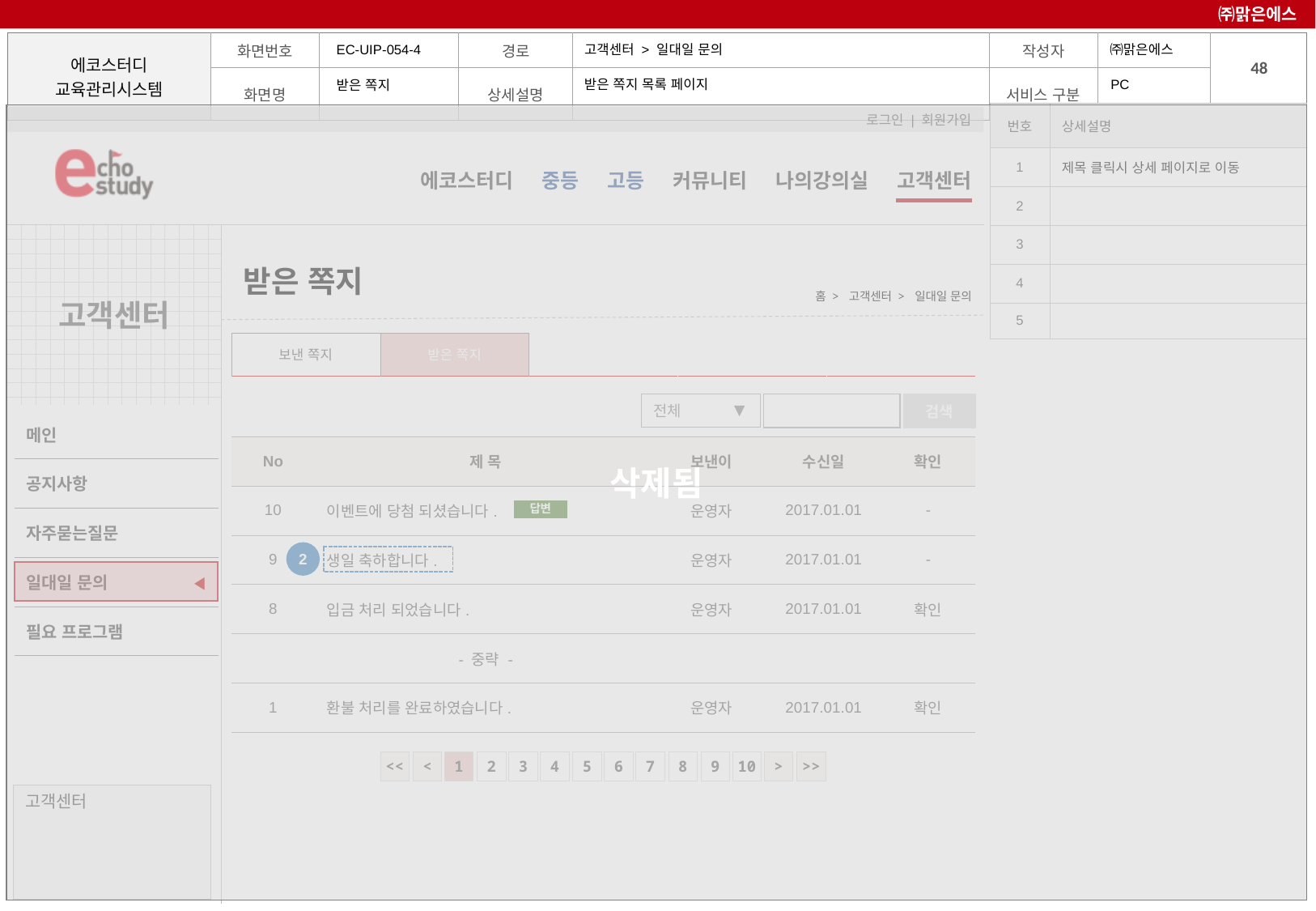

㈜맑은에스
고객센터 > 일대일 문의
EC-UIP-054-4
PC
받은 쪽지 목록 페이지
받은 쪽지
| 번호 | 상세설명 |
| --- | --- |
| 1 | 제목 클릭시 상세 페이지로 이동 |
| 2 |  |
| 3 |  |
| 4 |  |
| 5 |  |
삭제됨

# 받은 쪽지
홈 > 고객센터 > 일대일 문의
| 보낸 쪽지 | 받은 쪽지 |  |  |  |
| --- | --- | --- | --- | --- |
▼
전체

검색
| No | 제 목 | 보낸이 | 수신일 | 확인 |
| --- | --- | --- | --- | --- |
| 10 | 이벤트에 당첨 되셨습니다. | 운영자 | 2017.01.01 | - |
| 9 | 생일 축하합니다. | 운영자 | 2017.01.01 | - |
| 8 | 입금 처리 되었습니다. | 운영자 | 2017.01.01 | 확인 |
|  | - 중략 - |  |  |  |
| 1 | 환불 처리를 완료하였습니다. | 운영자 | 2017.01.01 | 확인 |
답변
2

◀
<<
<
1
2
3
4
5
6
7
8
9
10
>
>>